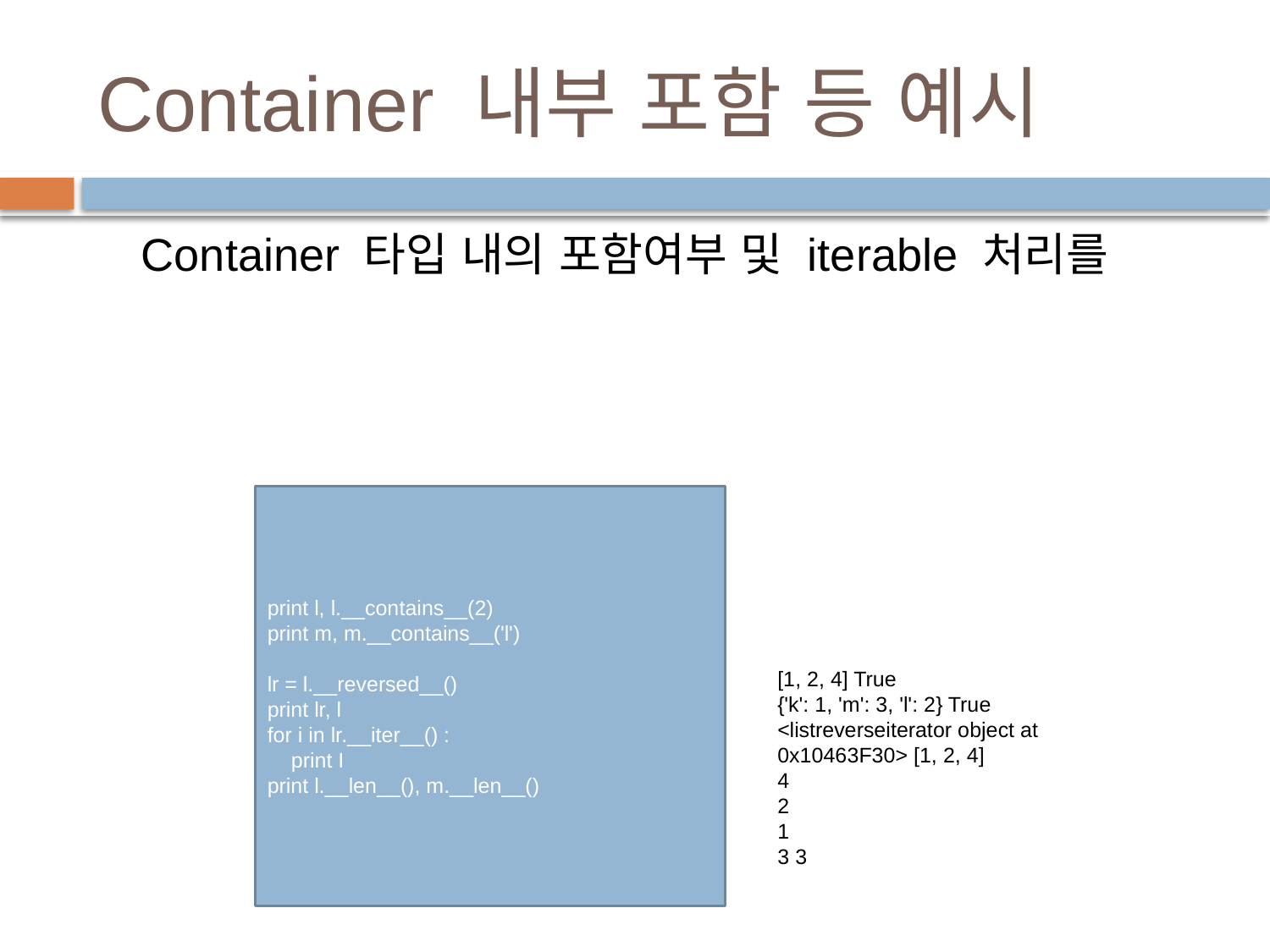

# Container 내부 포함 등 예시
Container 타입 내의 포함여부 및 iterable 처리를

print l, l.__contains__(2)
print m, m.__contains__('l')

lr = l.__reversed__()
print lr, l
for i in lr.__iter__() :
    print I
print l.__len__(), m.__len__()
[1, 2, 4] True
{'k': 1, 'm': 3, 'l': 2} True
<listreverseiterator object at 0x10463F30> [1, 2, 4]
4
2
1
3 3